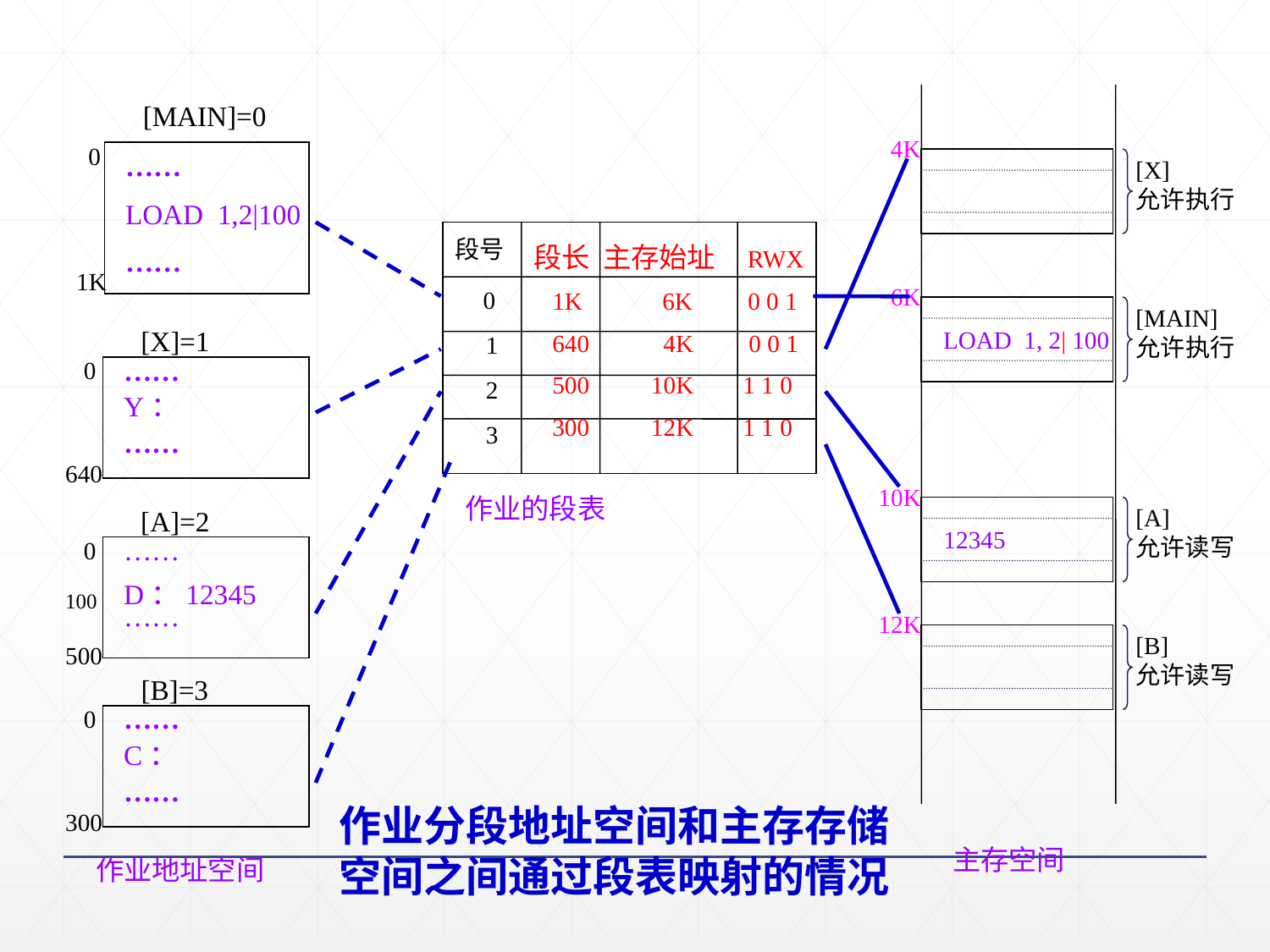

4K
[X]
允许执行

6K
[MAIN]
允许执行

LOAD  1, 2| 100

10K
[A]
允许读写

12345

12K
[B]
允许读写

[MAIN]=0
  0

1K

……
LOAD  1,2|100
……

段号
    0
     1
     2
     3
段长  主存始址    RWX
   1K             6K         0 0 1
   640            4K         0 0 1
   500          10K        1 1 0
   300          12K        1 1 0

作业的段表
[X]=1
   0

640

……
Y：
……
[A]=2
   0
100
500

……

D：12345
……
[B]=3
   0

300

……
C：
……
作业分段地址空间和主存存储
空间之间通过段表映射的情况
主存空间
作业地址空间